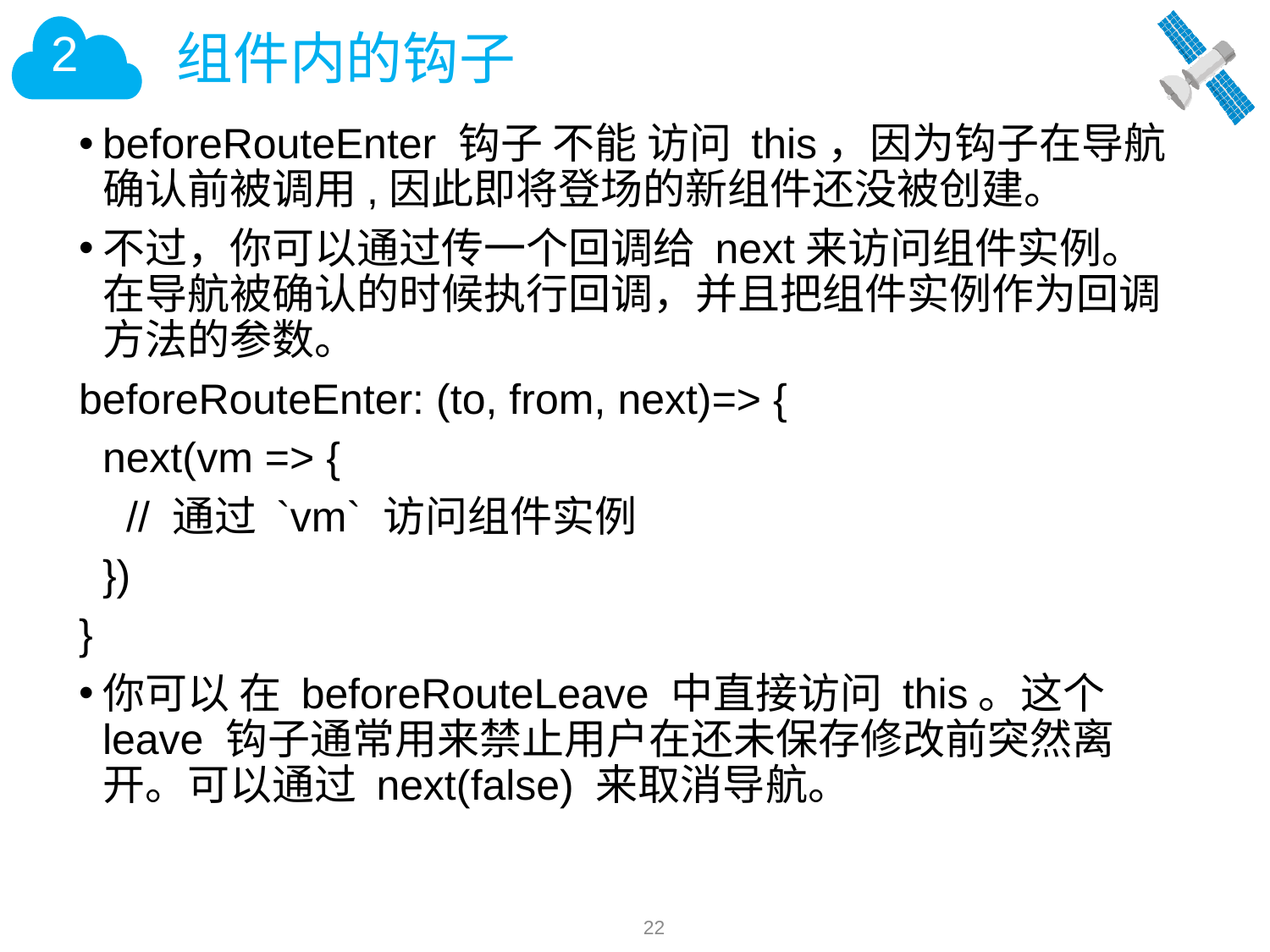

# 组件内的钩子
beforeRouteEnter 钩子 不能 访问 this，因为钩子在导航确认前被调用,因此即将登场的新组件还没被创建。
不过，你可以通过传一个回调给 next来访问组件实例。在导航被确认的时候执行回调，并且把组件实例作为回调方法的参数。
beforeRouteEnter: (to, from, next)=> {
  next(vm => {
    // 通过 `vm` 访问组件实例
  })
}
你可以 在 beforeRouteLeave 中直接访问 this。这个 leave 钩子通常用来禁止用户在还未保存修改前突然离开。可以通过 next(false) 来取消导航。
22